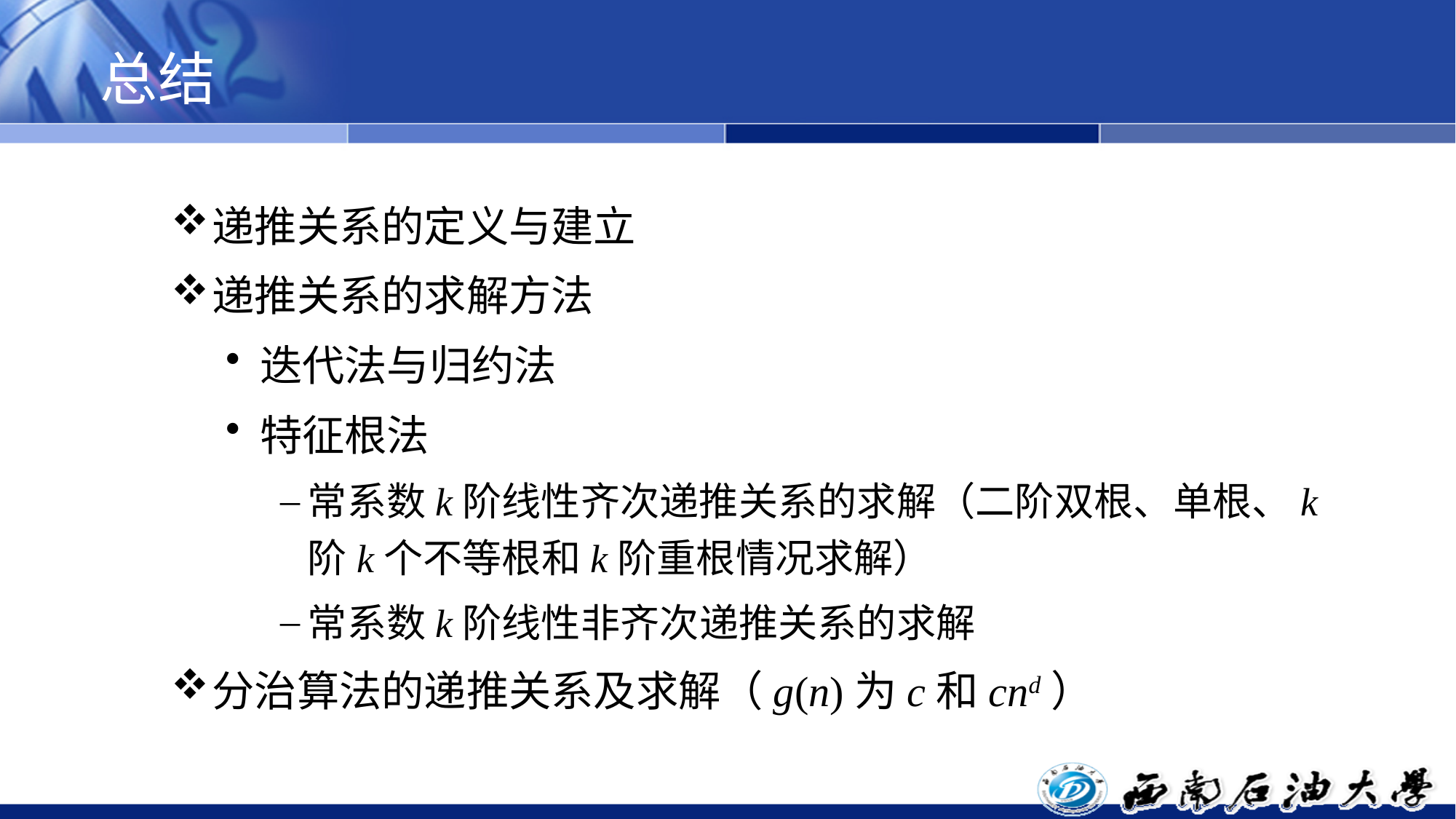

# 总结
递推关系的定义与建立
递推关系的求解方法
迭代法与归约法
特征根法
常系数k阶线性齐次递推关系的求解（二阶双根、单根、k阶k个不等根和k阶重根情况求解）
常系数k阶线性非齐次递推关系的求解
分治算法的递推关系及求解（g(n)为c和cnd）